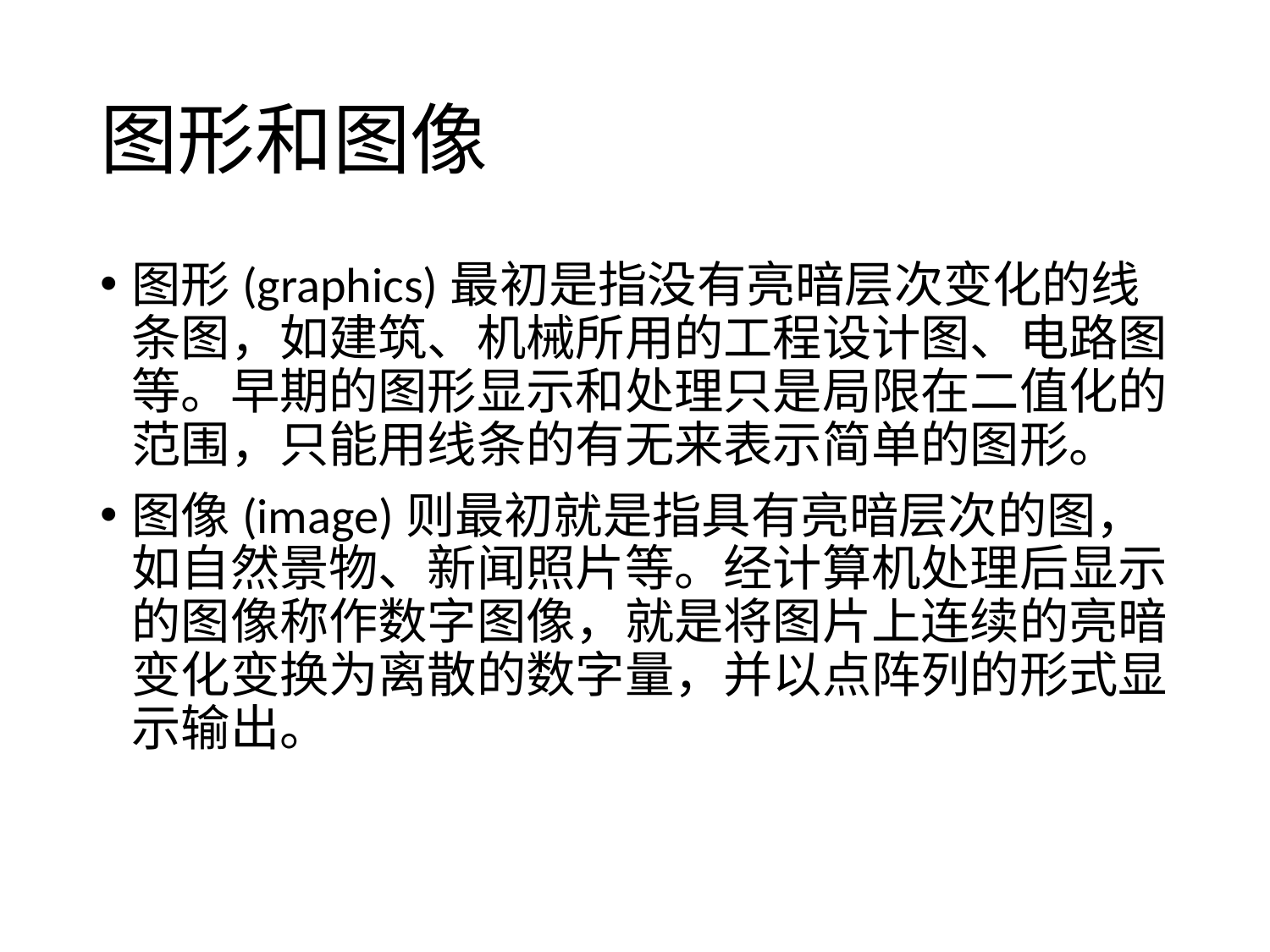

# 图形和图像
图形(graphics)最初是指没有亮暗层次变化的线条图，如建筑、机械所用的工程设计图、电路图等。早期的图形显示和处理只是局限在二值化的范围，只能用线条的有无来表示简单的图形。
图像(image)则最初就是指具有亮暗层次的图，如自然景物、新闻照片等。经计算机处理后显示的图像称作数字图像，就是将图片上连续的亮暗变化变换为离散的数字量，并以点阵列的形式显示输出。